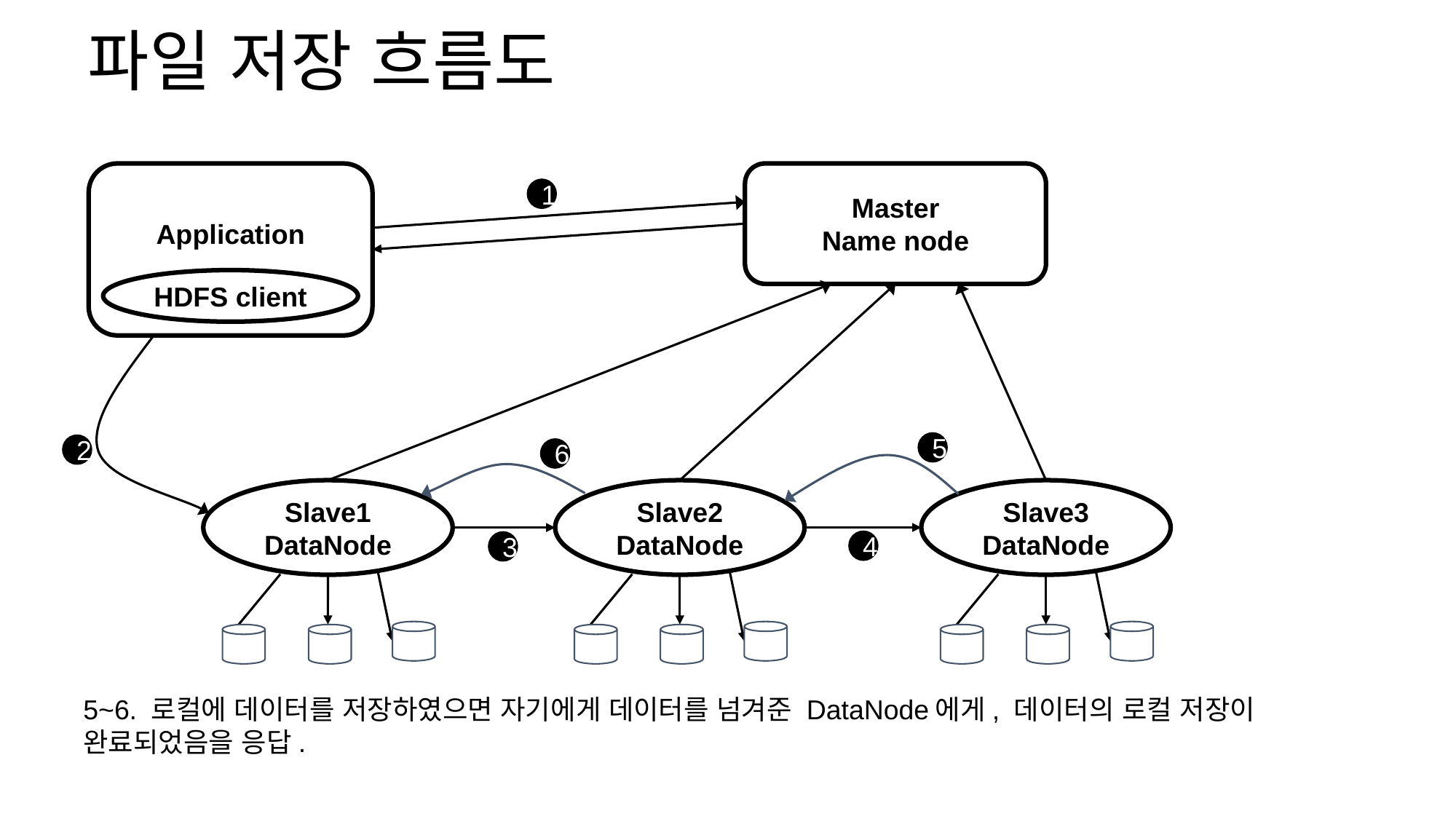

# 파일 저장 흐름도
Application

Master
Name node
1
HDFS client

5
2
6

Slave1
DataNode
Slave2
DataNode
Slave3
DataNode
4
3

5~6. 로컬에 데이터를 저장하였으면 자기에게 데이터를 넘겨준 DataNode에게, 데이터의 로컬 저장이 완료되었음을 응답.